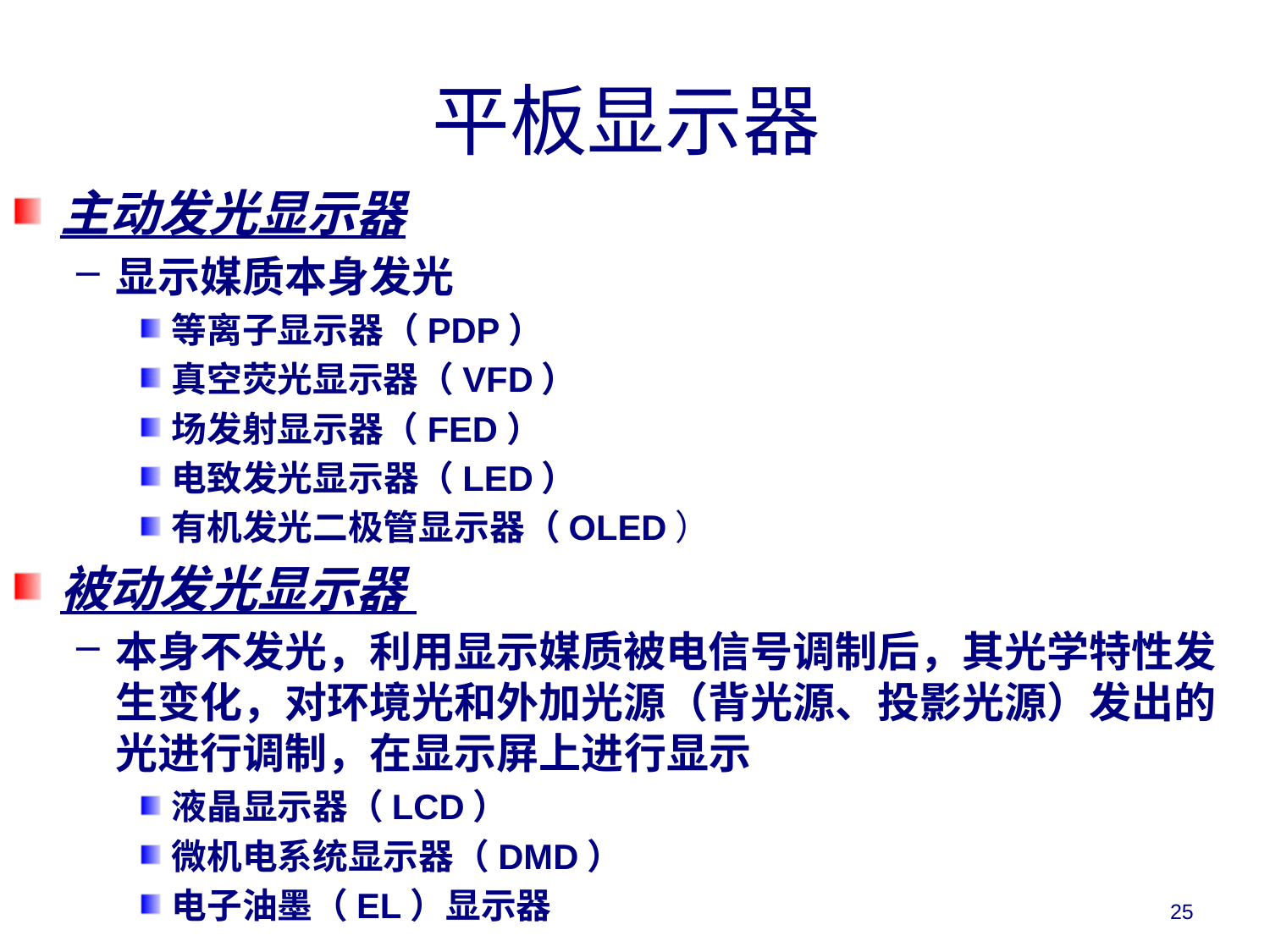

# 平板显示器
主动发光显示器
显示媒质本身发光
等离子显示器（PDP）
真空荧光显示器（VFD）
场发射显示器（FED）
电致发光显示器（LED）
有机发光二极管显示器（OLED）
被动发光显示器
本身不发光，利用显示媒质被电信号调制后，其光学特性发生变化，对环境光和外加光源（背光源、投影光源）发出的光进行调制，在显示屏上进行显示
液晶显示器（LCD）
微机电系统显示器（DMD）
电子油墨（EL）显示器
25